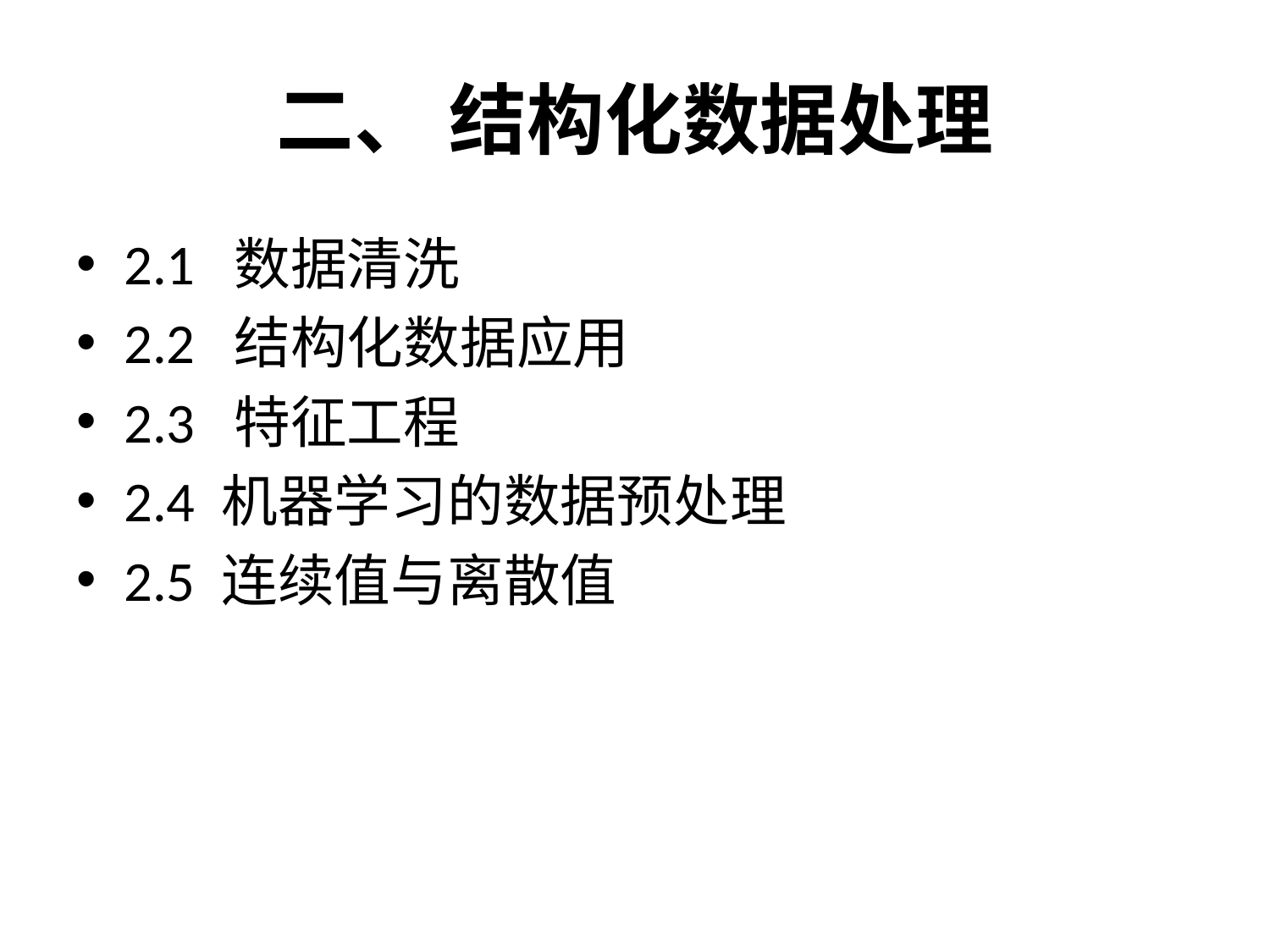

# 二、 结构化数据处理
2.1  数据清洗
2.2  结构化数据应用
2.3  特征工程
2.4 机器学习的数据预处理
2.5 连续值与离散值